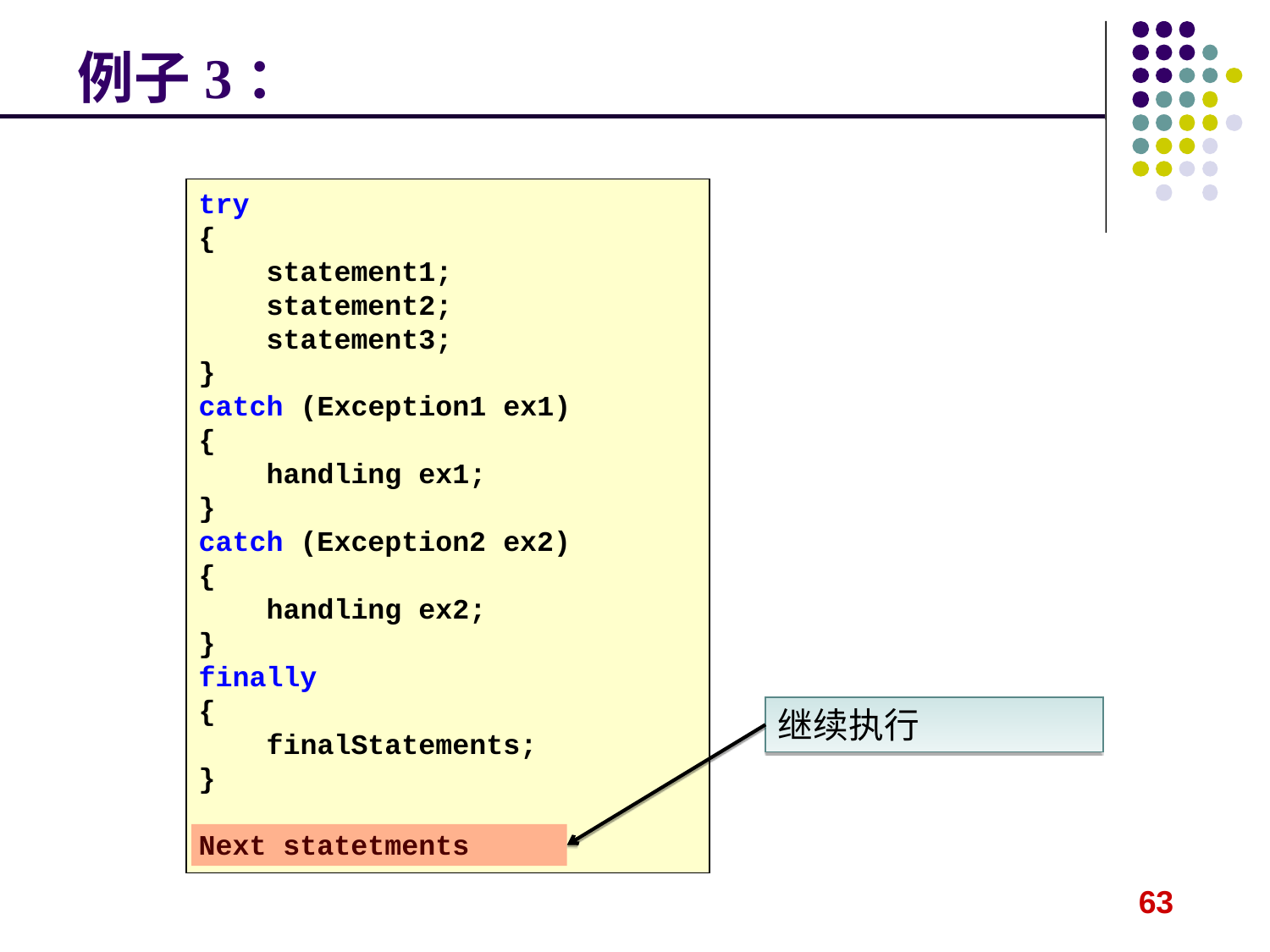

例子3：
try
{
    statement1;
    statement2;
    statement3;
}
catch (Exception1 ex1)
{
    handling ex1;
}
catch (Exception2 ex2)
{
    handling ex2;
}
finally
{
    finalStatements;
}

Next statetments

继续执行